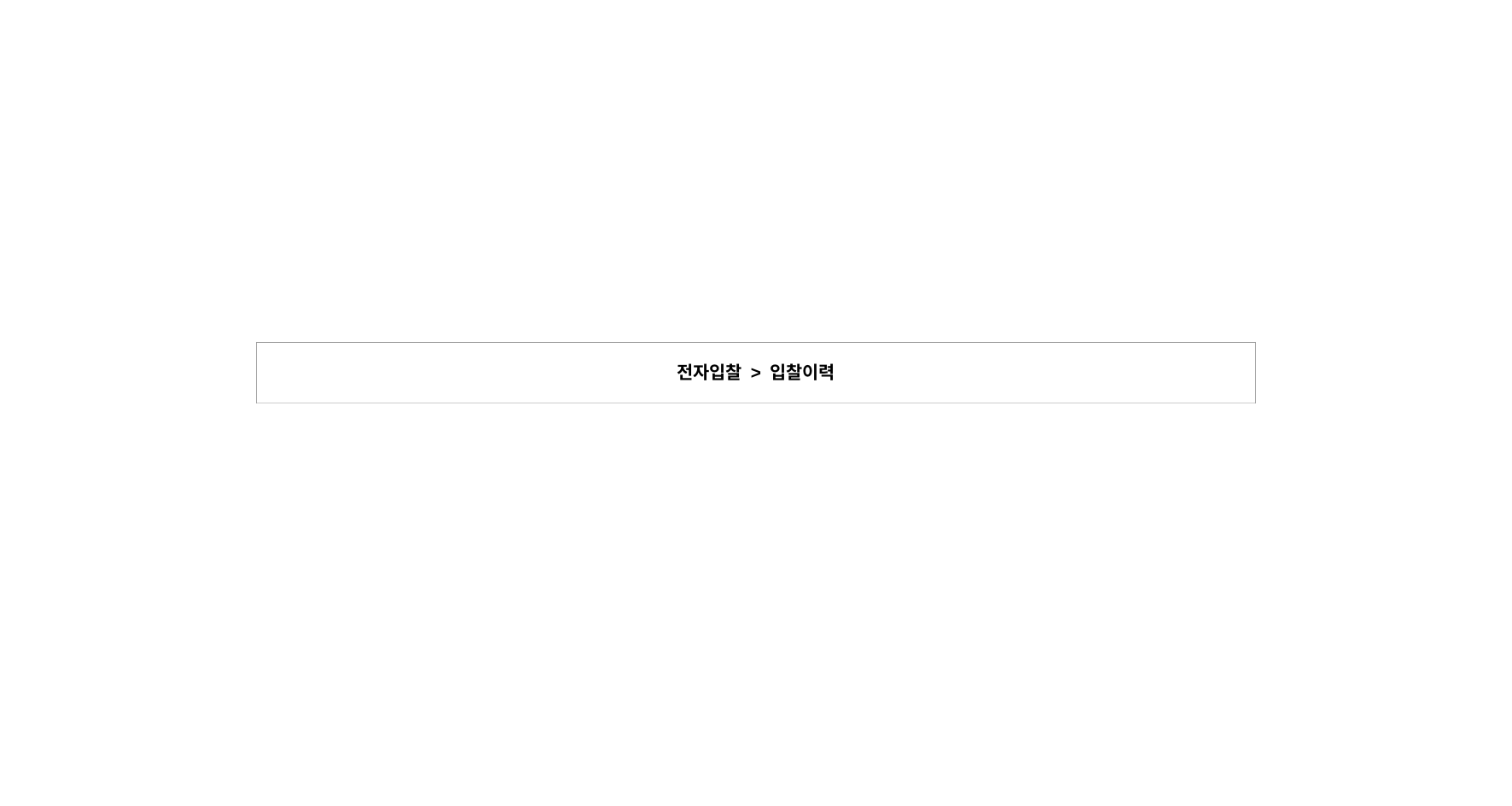

| 전자입찰 > 입찰이력 |
| --- |